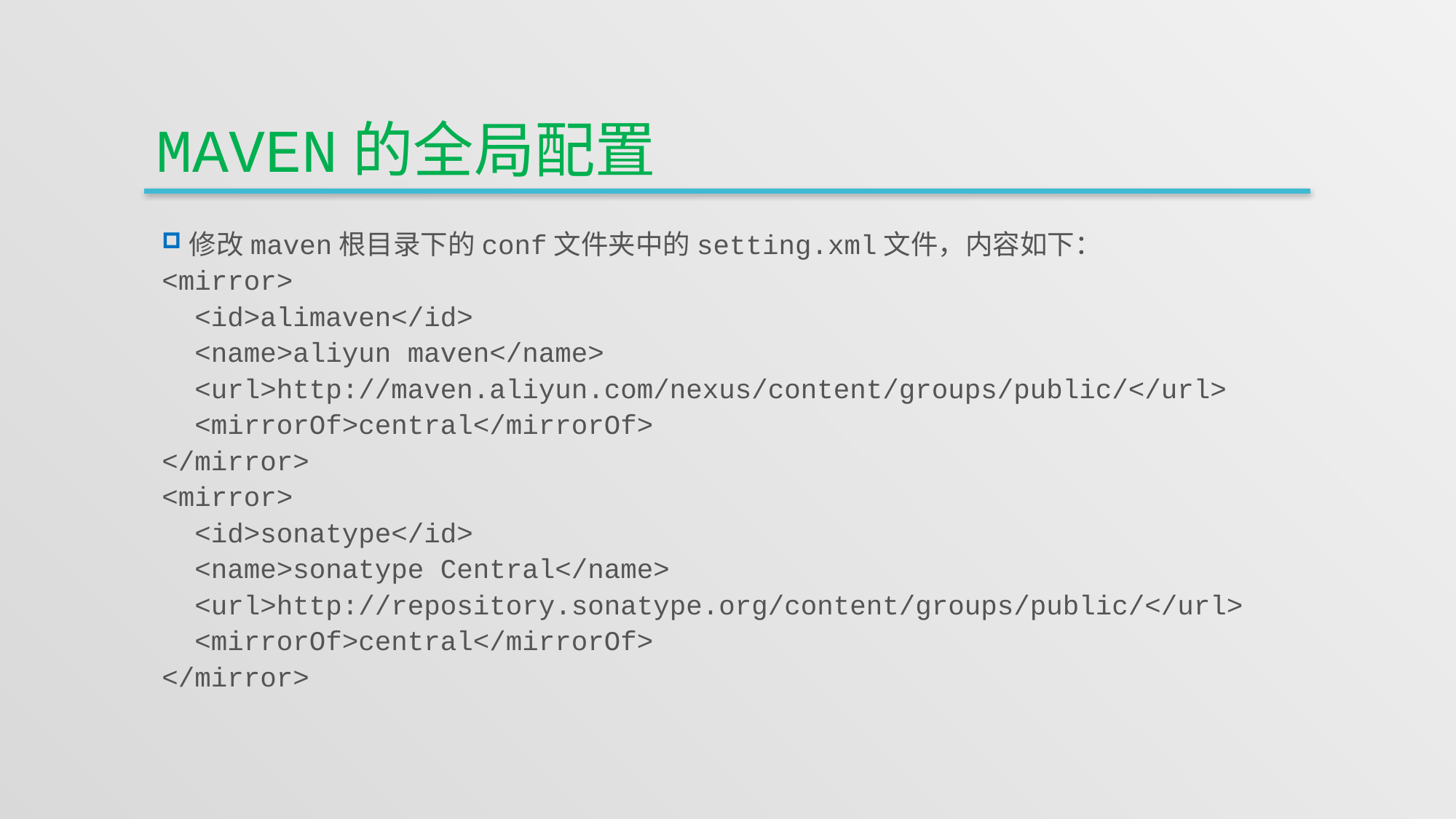

# Maven的全局配置
修改maven根目录下的conf文件夹中的setting.xml文件，内容如下：
<mirror>
  <id>alimaven</id>
  <name>aliyun maven</name>
  <url>http://maven.aliyun.com/nexus/content/groups/public/</url>
  <mirrorOf>central</mirrorOf>
</mirror>
<mirror>
  <id>sonatype</id>
  <name>sonatype Central</name>
  <url>http://repository.sonatype.org/content/groups/public/</url>
  <mirrorOf>central</mirrorOf>
</mirror>